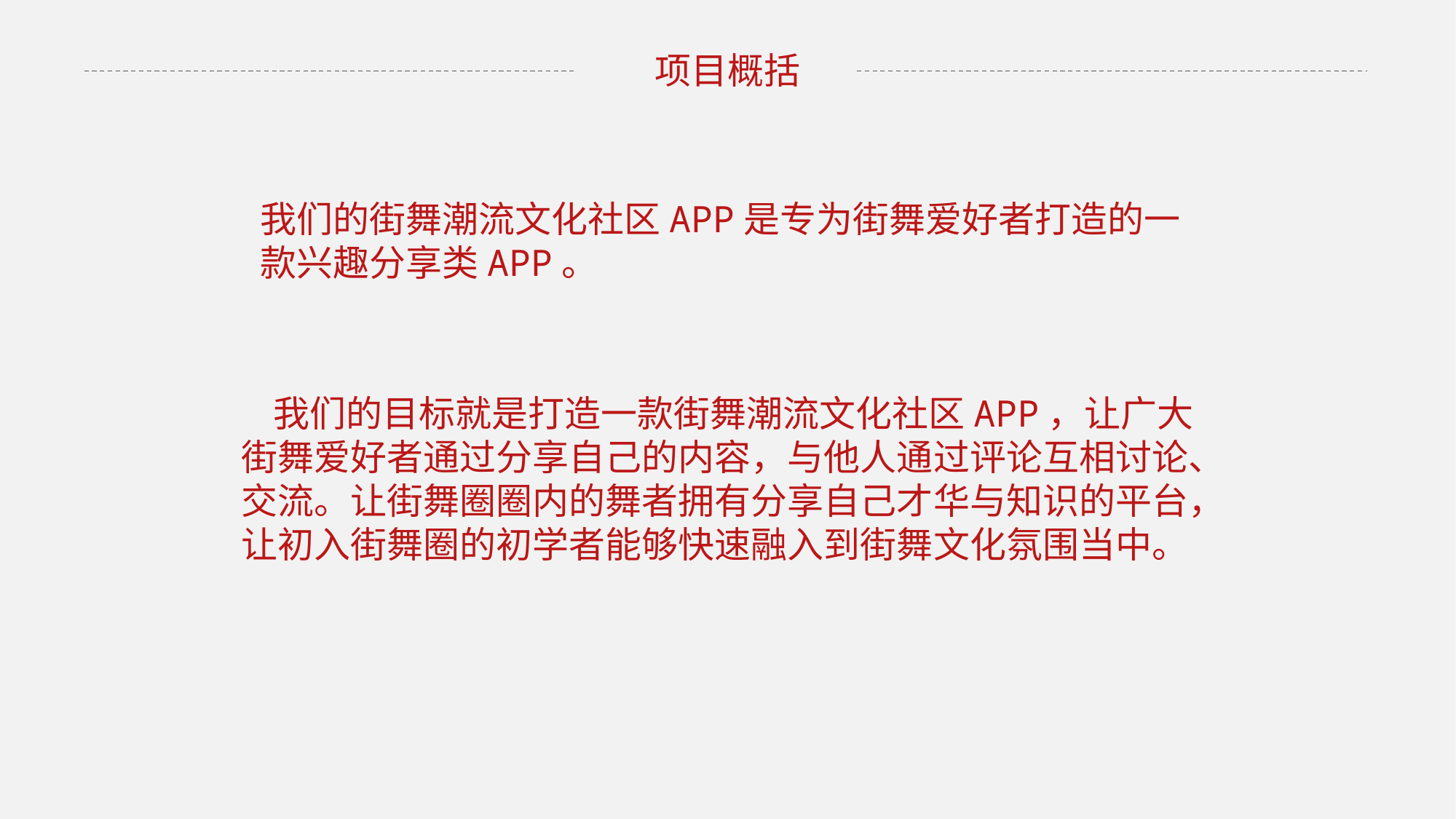

项目概括
我们的街舞潮流文化社区APP是专为街舞爱好者打造的一款兴趣分享类APP。
我们的目标就是打造一款街舞潮流文化社区APP，让广大街舞爱好者通过分享自己的内容，与他人通过评论互相讨论、交流。让街舞圈圈内的舞者拥有分享自己才华与知识的平台，让初入街舞圈的初学者能够快速融入到街舞文化氛围当中。